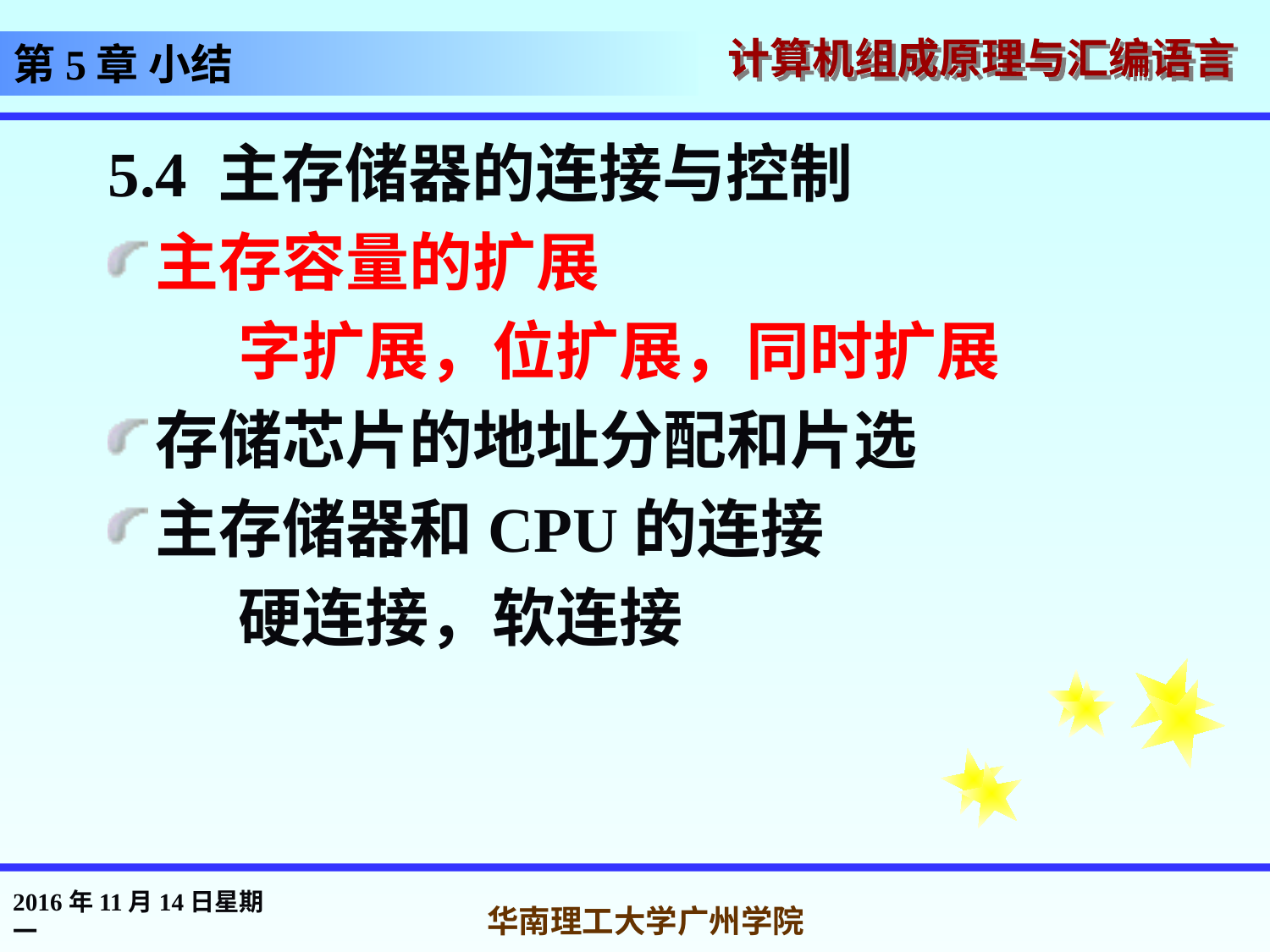

# 第5章 小结
5.4 主存储器的连接与控制
主存容量的扩展
        字扩展，位扩展，同时扩展
存储芯片的地址分配和片选
主存储器和CPU的连接
        硬连接，软连接
2016年11月14日星期一
华南理工大学广州学院